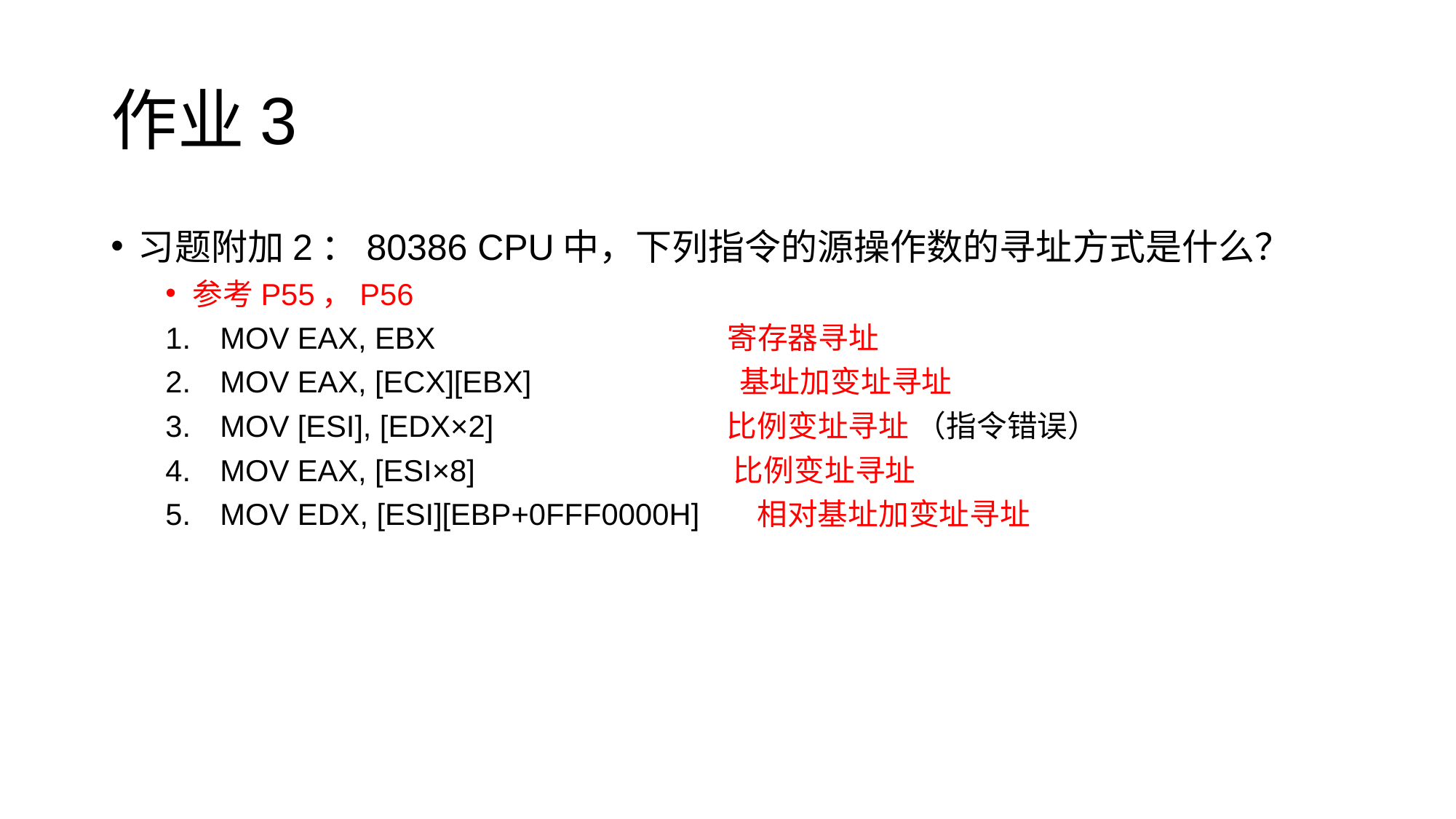

# 作业3
习题附加2：80386 CPU中，下列指令的源操作数的寻址方式是什么？
参考P55，P56
MOV EAX, EBX                                  寄存器寻址
MOV EAX, [ECX][EBX]                        基址加变址寻址
MOV [ESI], [EDX×2]                           比例变址寻址 （指令错误）
MOV EAX, [ESI×8]                              比例变址寻址
MOV EDX, [ESI][EBP+0FFF0000H]      相对基址加变址寻址